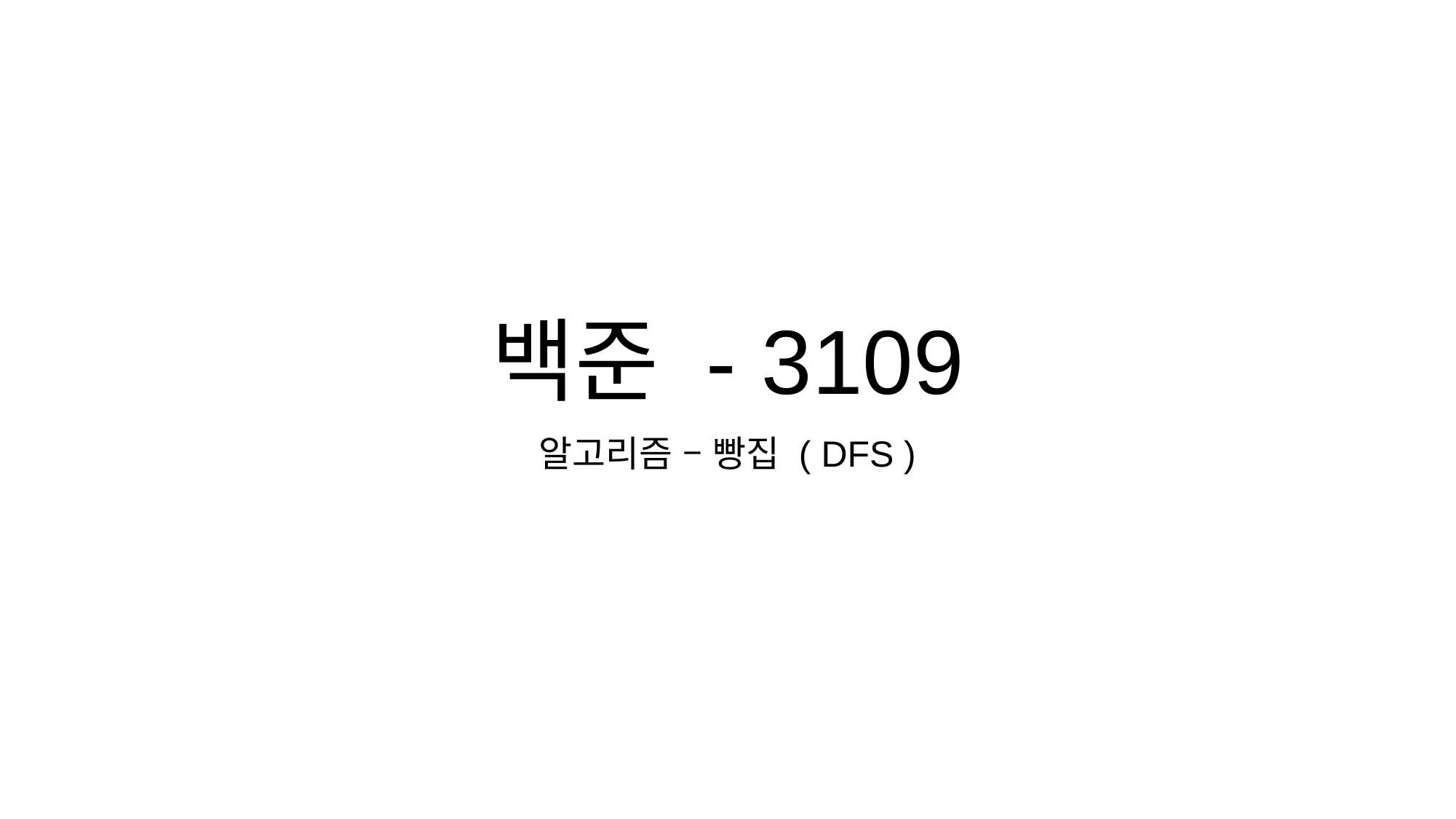

# 백준 - 3109
알고리즘 – 빵집 ( DFS )